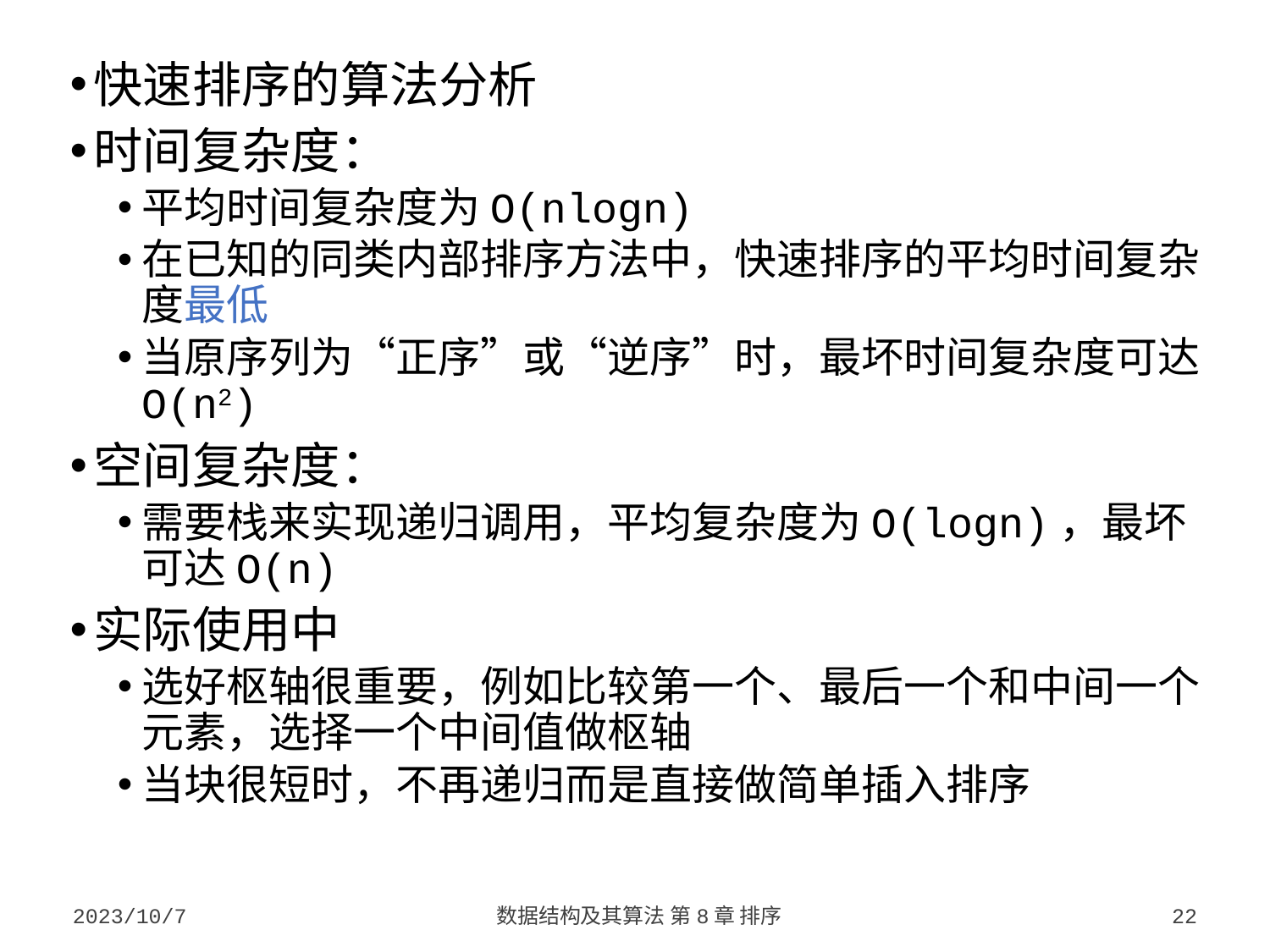

快速排序的算法分析
时间复杂度：
平均时间复杂度为O(nlogn)
在已知的同类内部排序方法中，快速排序的平均时间复杂度最低
当原序列为“正序”或“逆序”时，最坏时间复杂度可达O(n2)
空间复杂度：
需要栈来实现递归调用，平均复杂度为O(logn)，最坏可达O(n)
实际使用中
选好枢轴很重要，例如比较第一个、最后一个和中间一个元素，选择一个中间值做枢轴
当块很短时，不再递归而是直接做简单插入排序
2023/10/7
数据结构及其算法 第8章 排序
22